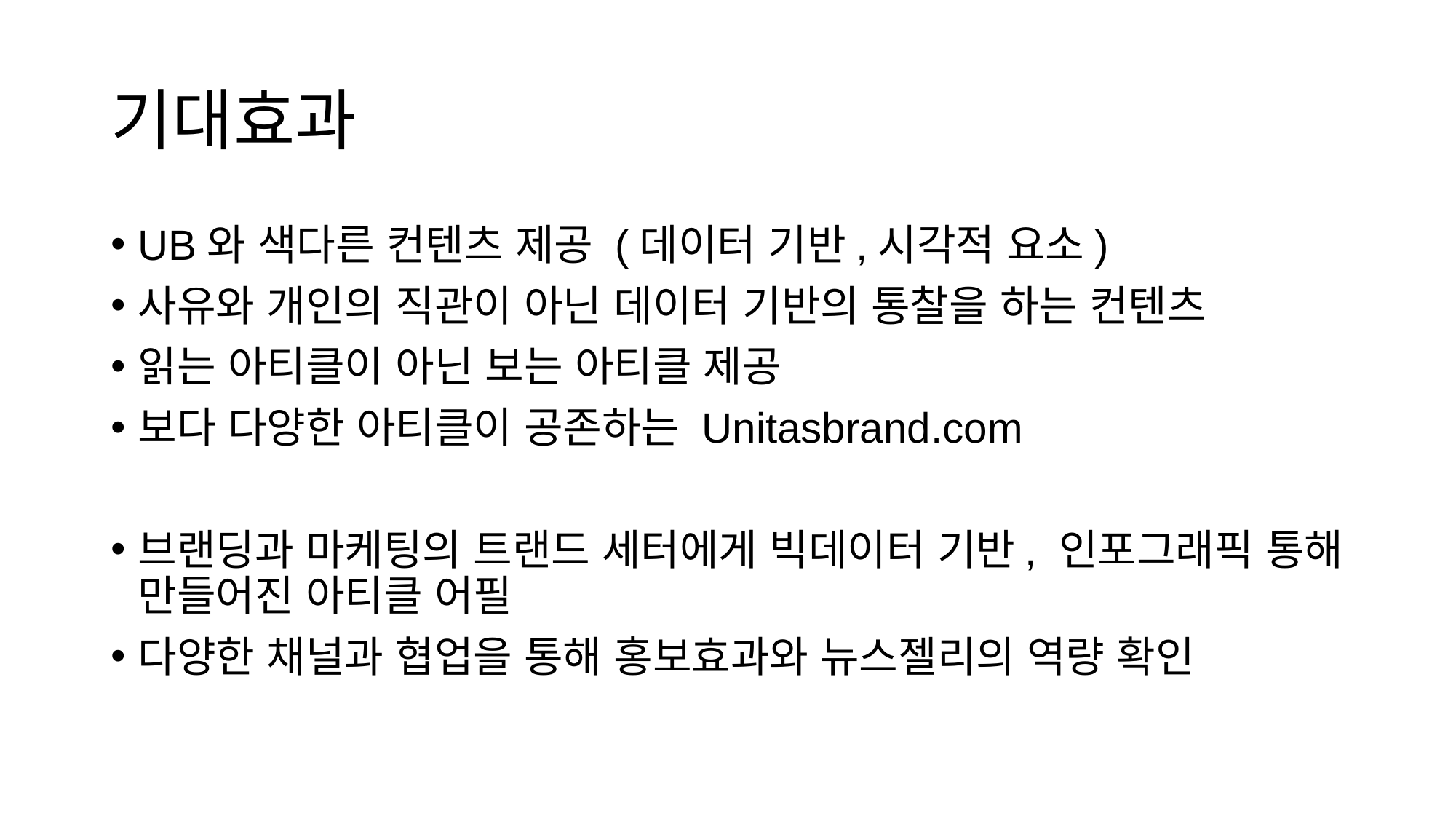

# 기대효과
UB와 색다른 컨텐츠 제공 (데이터 기반,시각적 요소)
사유와 개인의 직관이 아닌 데이터 기반의 통찰을 하는 컨텐츠
읽는 아티클이 아닌 보는 아티클 제공
보다 다양한 아티클이 공존하는 Unitasbrand.com

브랜딩과 마케팅의 트랜드 세터에게 빅데이터 기반, 인포그래픽 통해 만들어진 아티클 어필
다양한 채널과 협업을 통해 홍보효과와 뉴스젤리의 역량 확인